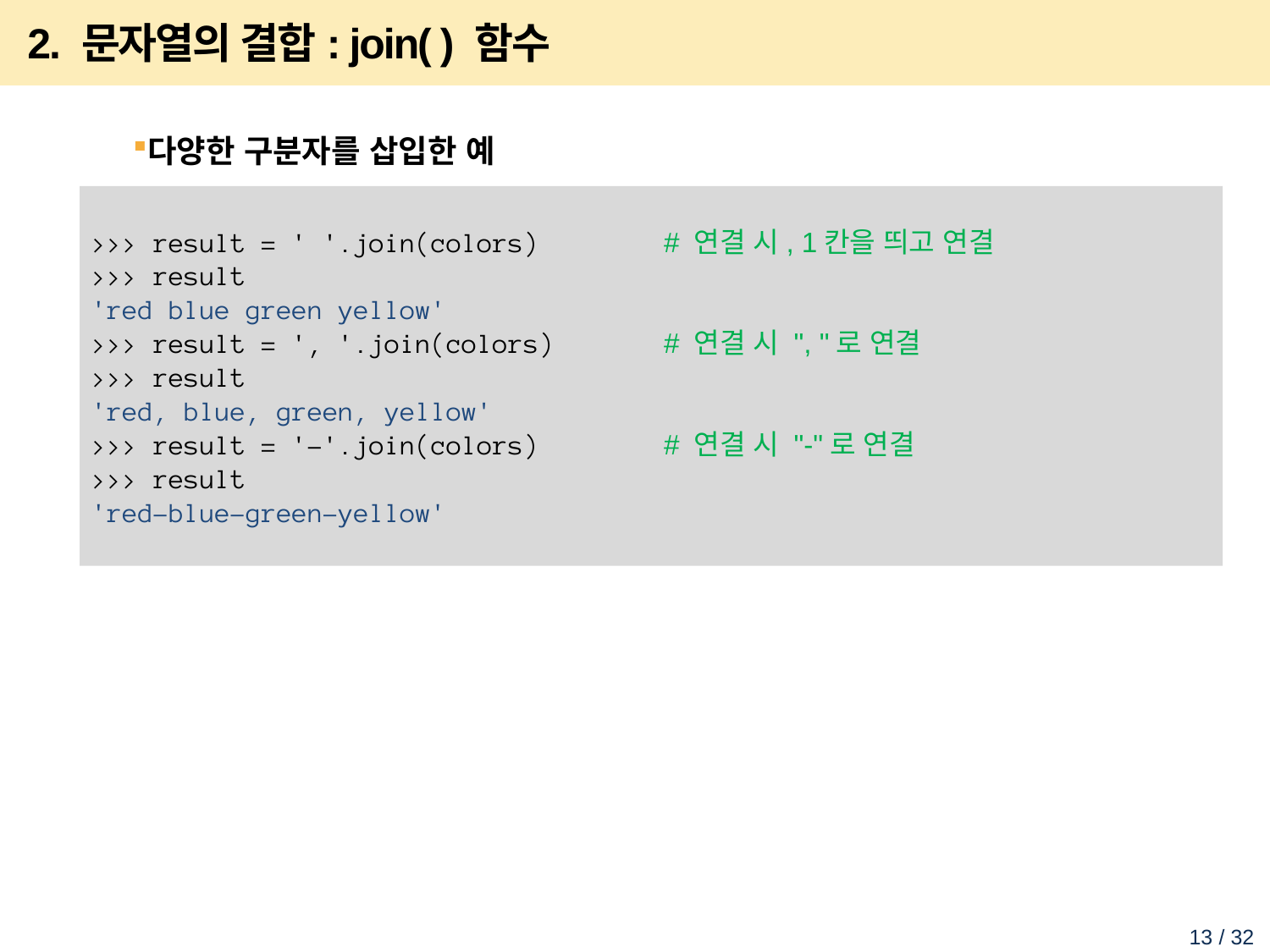

# 2. 문자열의 결합: join( ) 함수
다양한 구분자를 삽입한 예

>>> result = ' '.join(colors)        # 연결 시, 1칸을 띄고 연결
>>> result
'red blue green yellow'
>>> result = ', '.join(colors)       # 연결 시 ", "로 연결
>>> result
'red, blue, green, yellow'
>>> result = '-'.join(colors)        # 연결 시 "-"로 연결
>>> result
'red-blue-green-yellow'